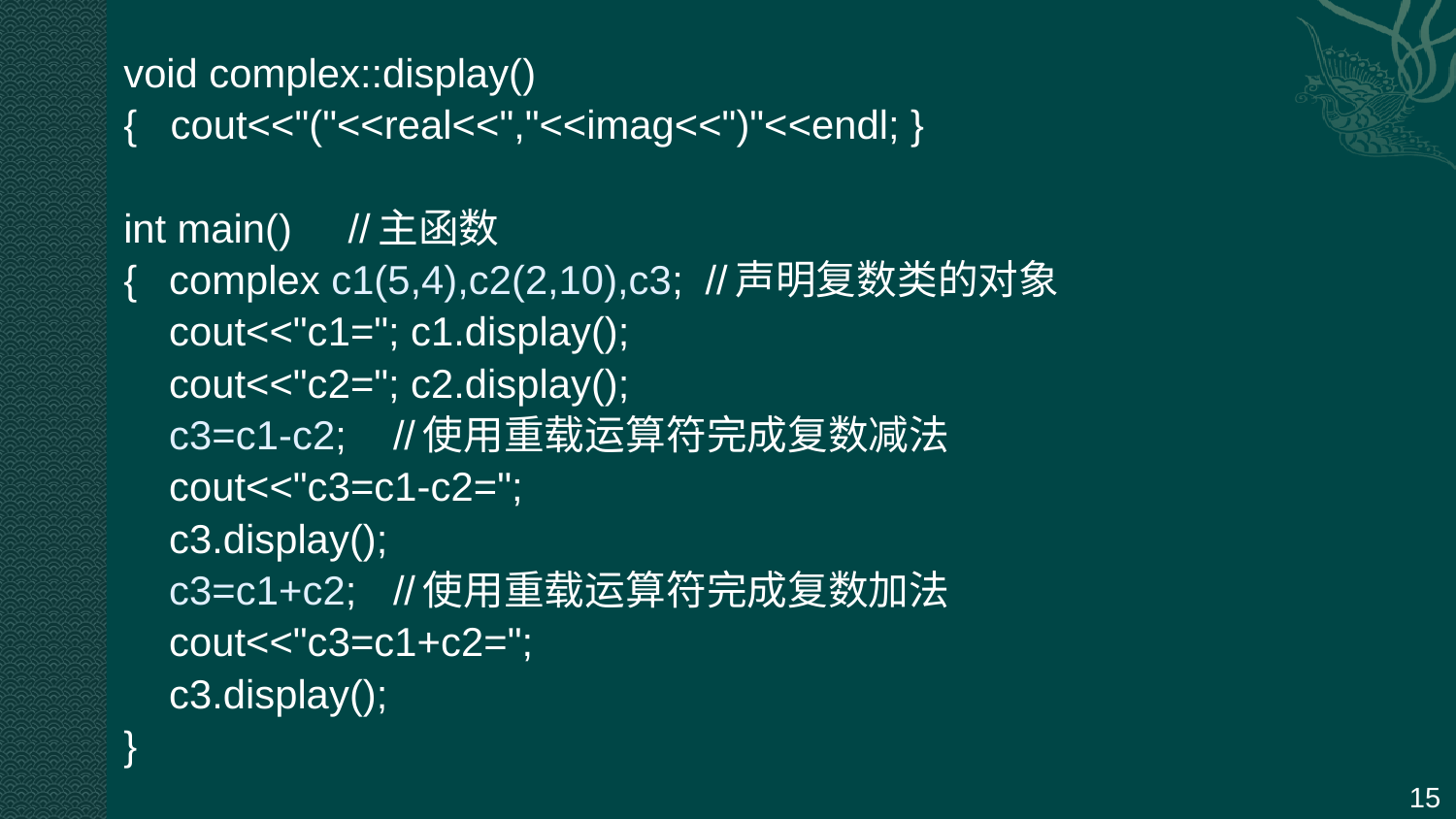

void complex::display()
{   cout<<"("<<real<<","<<imag<<")"<<endl; }

int main()     //主函数
{	complex c1(5,4),c2(2,10),c3;  //声明复数类的对象
	cout<<"c1="; c1.display();
	cout<<"c2="; c2.display();
	c3=c1-c2;	//使用重载运算符完成复数减法
	cout<<"c3=c1-c2=";
	c3.display();
	c3=c1+c2;	//使用重载运算符完成复数加法
	cout<<"c3=c1+c2=";
	c3.display();
}
15